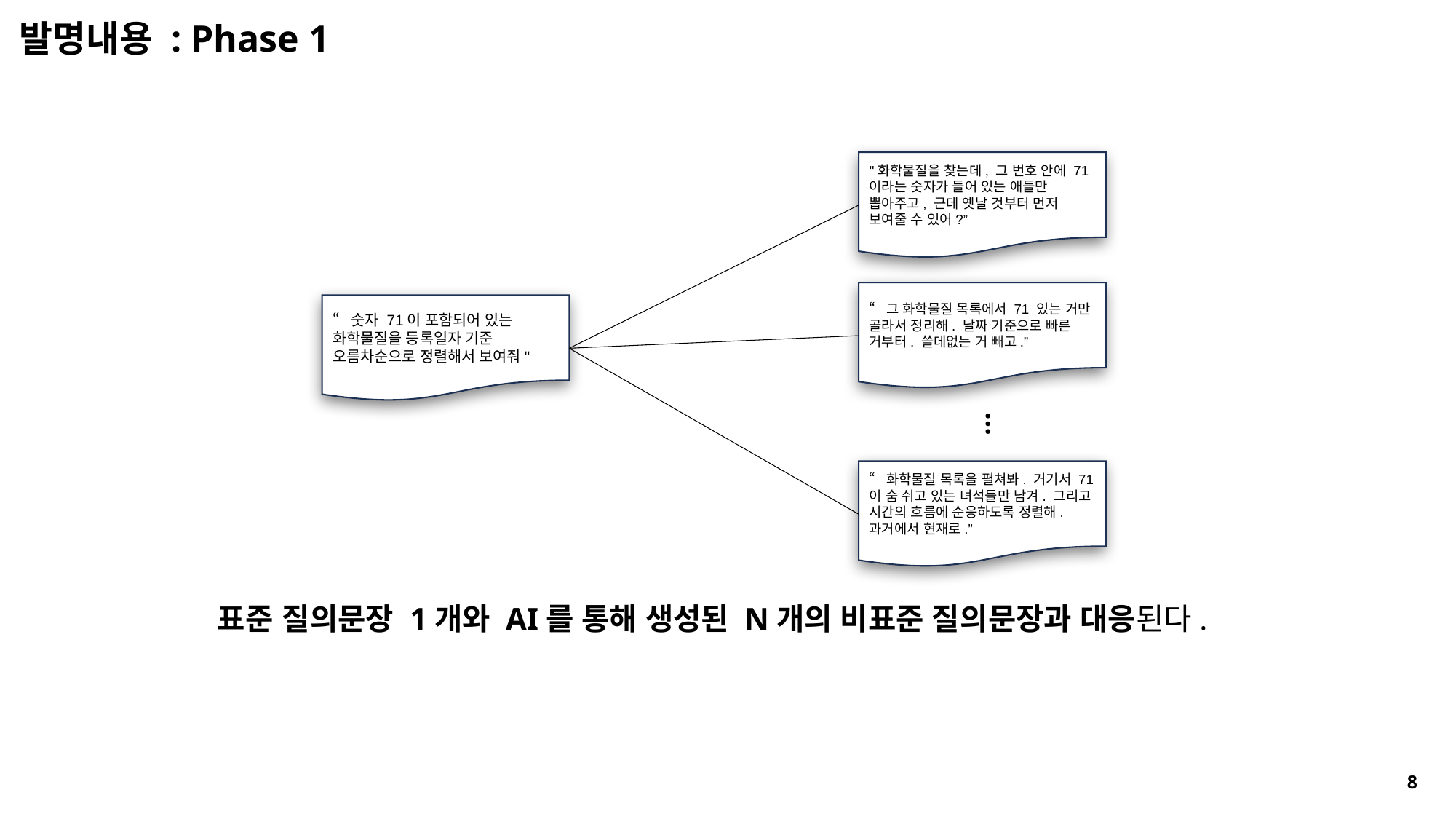

발명내용 : Phase 1
"화학물질을 찾는데, 그 번호 안에 71이라는 숫자가 들어 있는 애들만 뽑아주고, 근데 옛날 것부터 먼저 보여줄 수 있어?”
“그 화학물질 목록에서 71 있는 거만 골라서 정리해. 날짜 기준으로 빠른 거부터. 쓸데없는 거 빼고.”
“숫자 71이 포함되어 있는 화학물질을 등록일자 기준 오름차순으로 정렬해서 보여줘"
…
“화학물질 목록을 펼쳐봐. 거기서 71이 숨 쉬고 있는 녀석들만 남겨. 그리고 시간의 흐름에 순응하도록 정렬해. 과거에서 현재로.”
표준 질의문장 1개와 AI를 통해 생성된 N개의 비표준 질의문장과 대응된다.
8